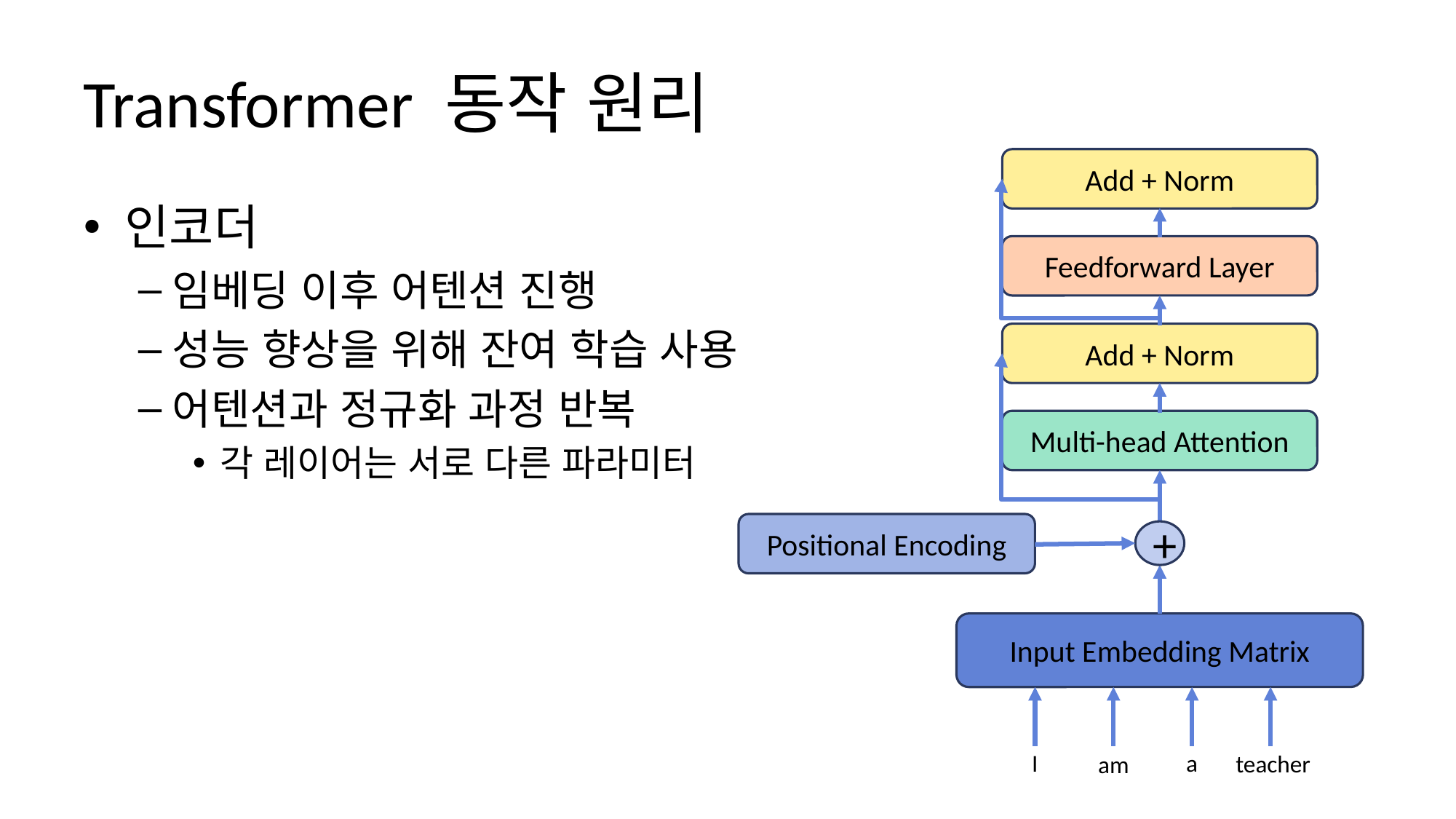

# Transformer 동작 원리
Add + Norm
Feedforward Layer
Add + Norm
Multi-head Attention
Positional Encoding
Input Embedding Matrix
I
a
teacher
am
+
인코더
임베딩 이후 어텐션 진행
성능 향상을 위해 잔여 학습 사용
어텐션과 정규화 과정 반복
각 레이어는 서로 다른 파라미터